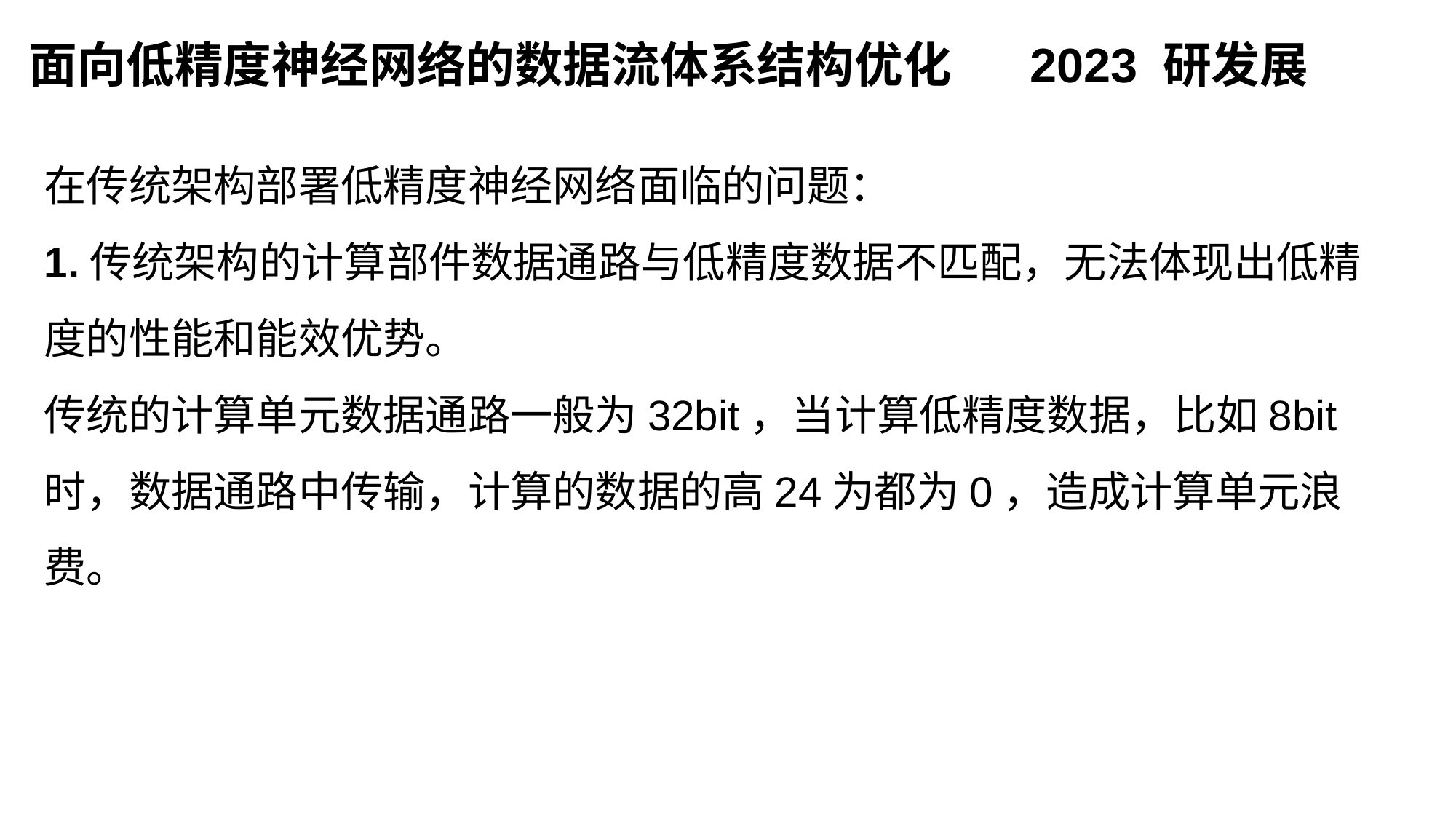

面向低精度神经网络的数据流体系结构优化      2023 研发展
在传统架构部署低精度神经网络面临的问题：
1.传统架构的计算部件数据通路与低精度数据不匹配，无法体现出低精度的性能和能效优势。
传统的计算单元数据通路一般为32bit，当计算低精度数据，比如8bit时，数据通路中传输，计算的数据的高24为都为0，造成计算单元浪费。